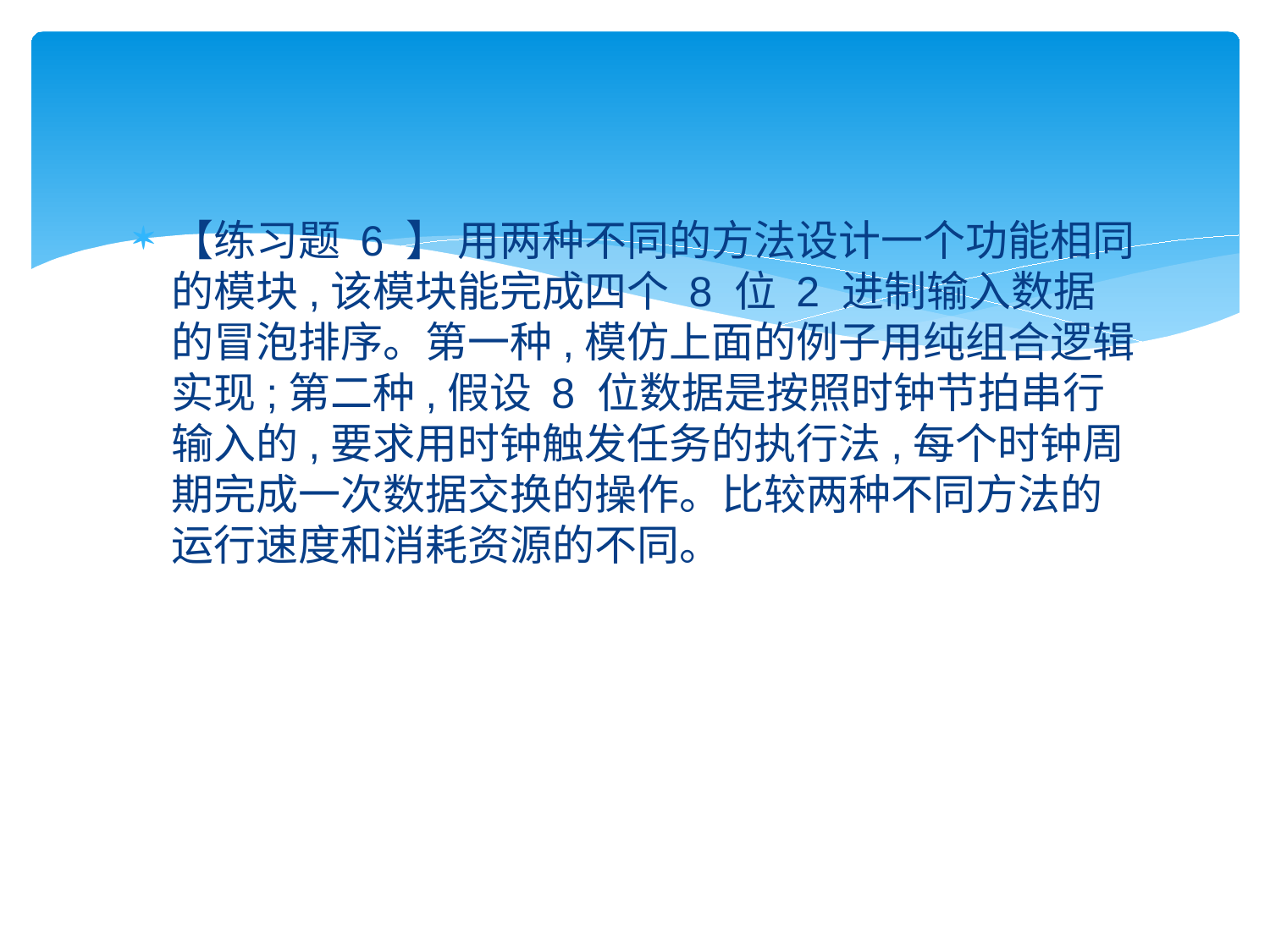

#
【练习题 6 】 用两种不同的方法设计一个功能相同的模块,该模块能完成四个 8 位 2 进制输入数据的冒泡排序。第一种,模仿上面的例子用纯组合逻辑实现;第二种,假设 8 位数据是按照时钟节拍串行输入的,要求用时钟触发任务的执行法,每个时钟周期完成一次数据交换的操作。比较两种不同方法的运行速度和消耗资源的不同。